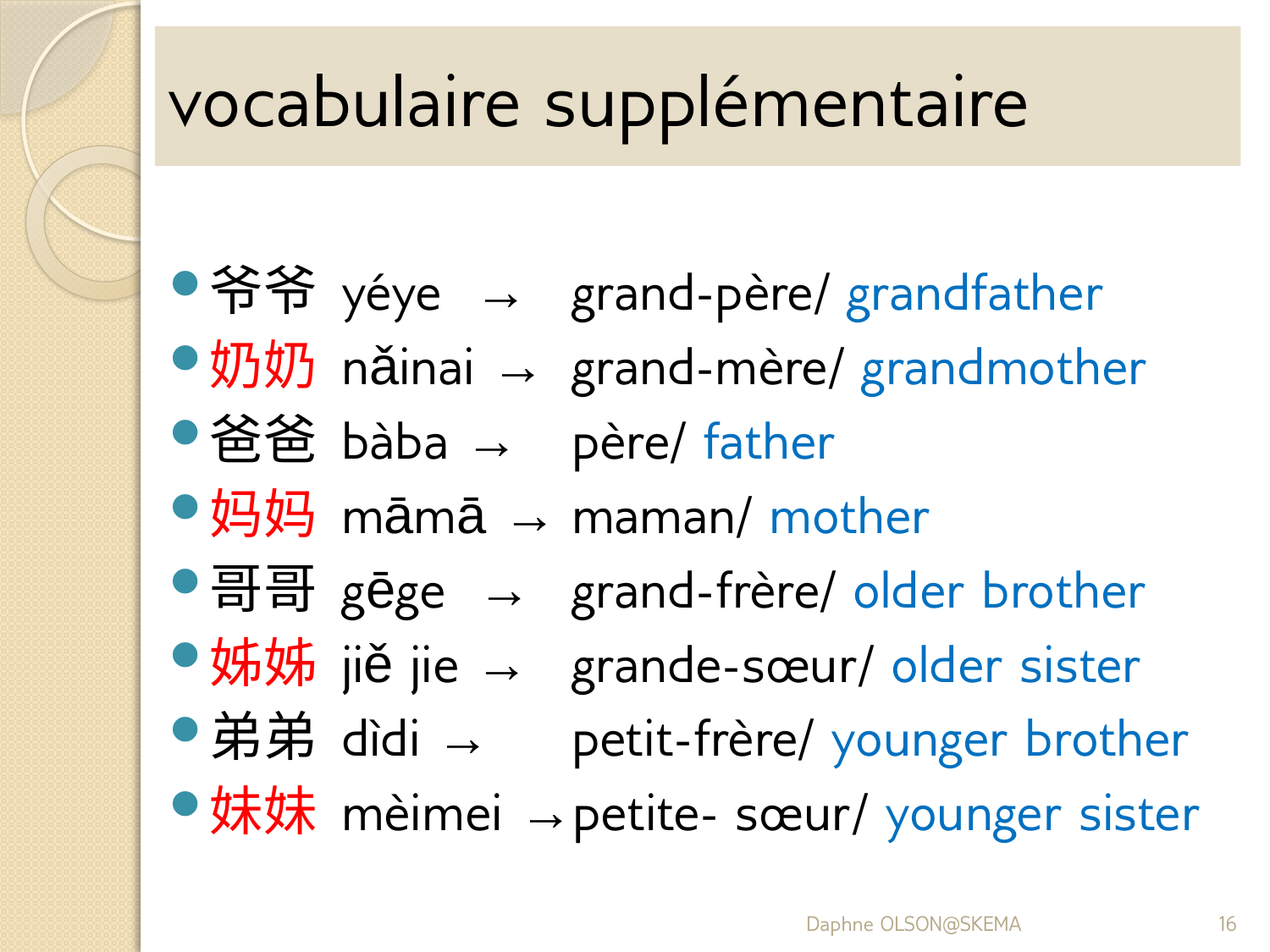

# vocabulaire supplémentaire

爷爷 yéye  → 	grand-père/ grandfather
奶奶 nǎinai →	grand-mère/ grandmother
爸爸 bàba →	père/ father
妈妈 māmā →	maman/ mother
哥哥 gēge  → 	grand-frère/ older brother
姊姊 jiě jie → 	grande-sœur/ older sister
弟弟 dìdi →   	petit-frère/ younger brother
妹妹 mèimei →petite- sœur/ younger sister
Daphne OLSON@SKEMA
16